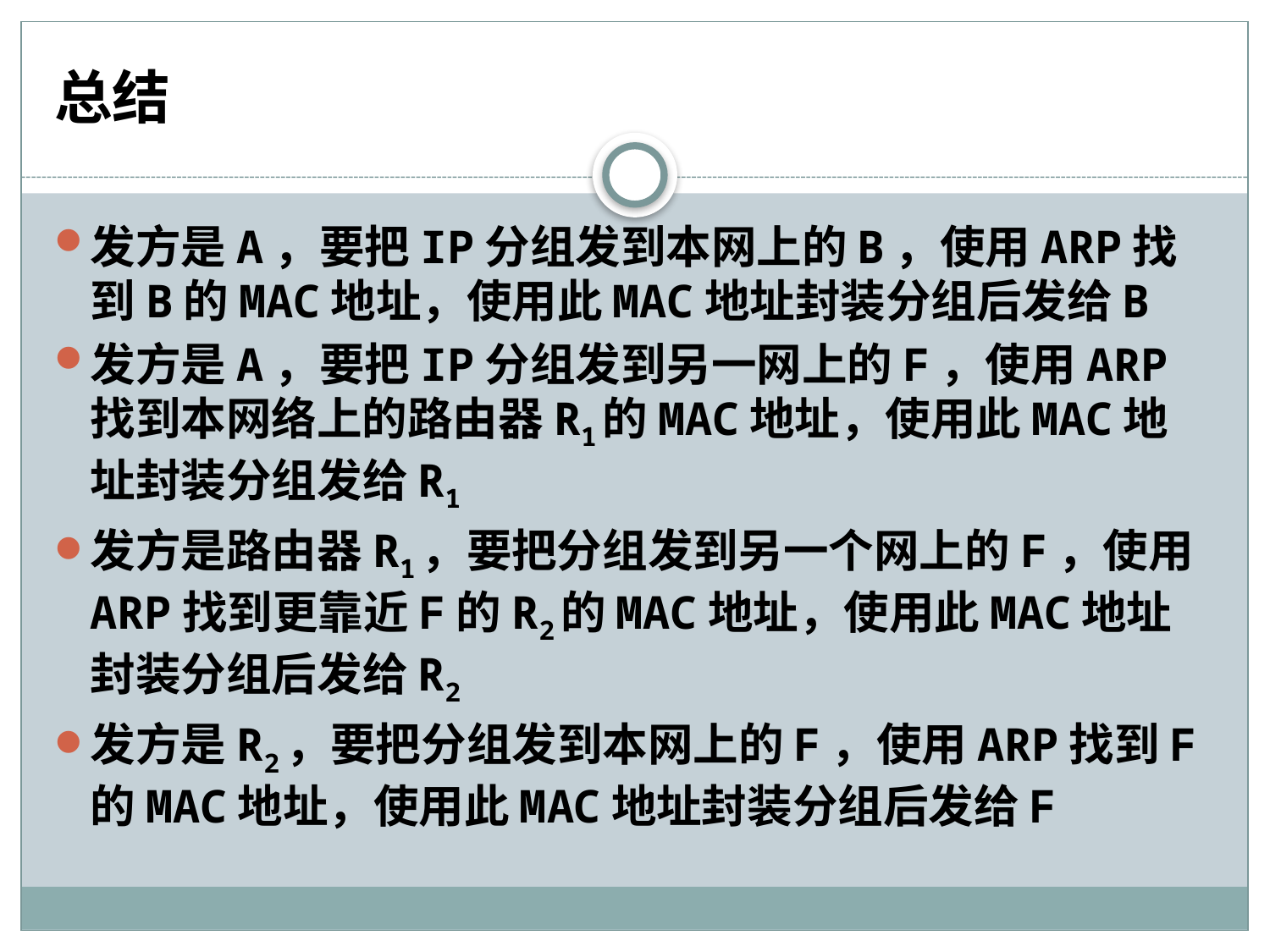

# 总结
发方是A，要把IP分组发到本网上的B，使用ARP找到B的MAC地址，使用此MAC地址封装分组后发给B
发方是A，要把IP分组发到另一网上的F，使用ARP找到本网络上的路由器R1的MAC地址，使用此MAC地址封装分组发给R1
发方是路由器R1，要把分组发到另一个网上的F，使用ARP找到更靠近F的R2的MAC地址，使用此MAC地址封装分组后发给R2
发方是R2，要把分组发到本网上的F，使用ARP找到F的MAC地址，使用此MAC地址封装分组后发给F